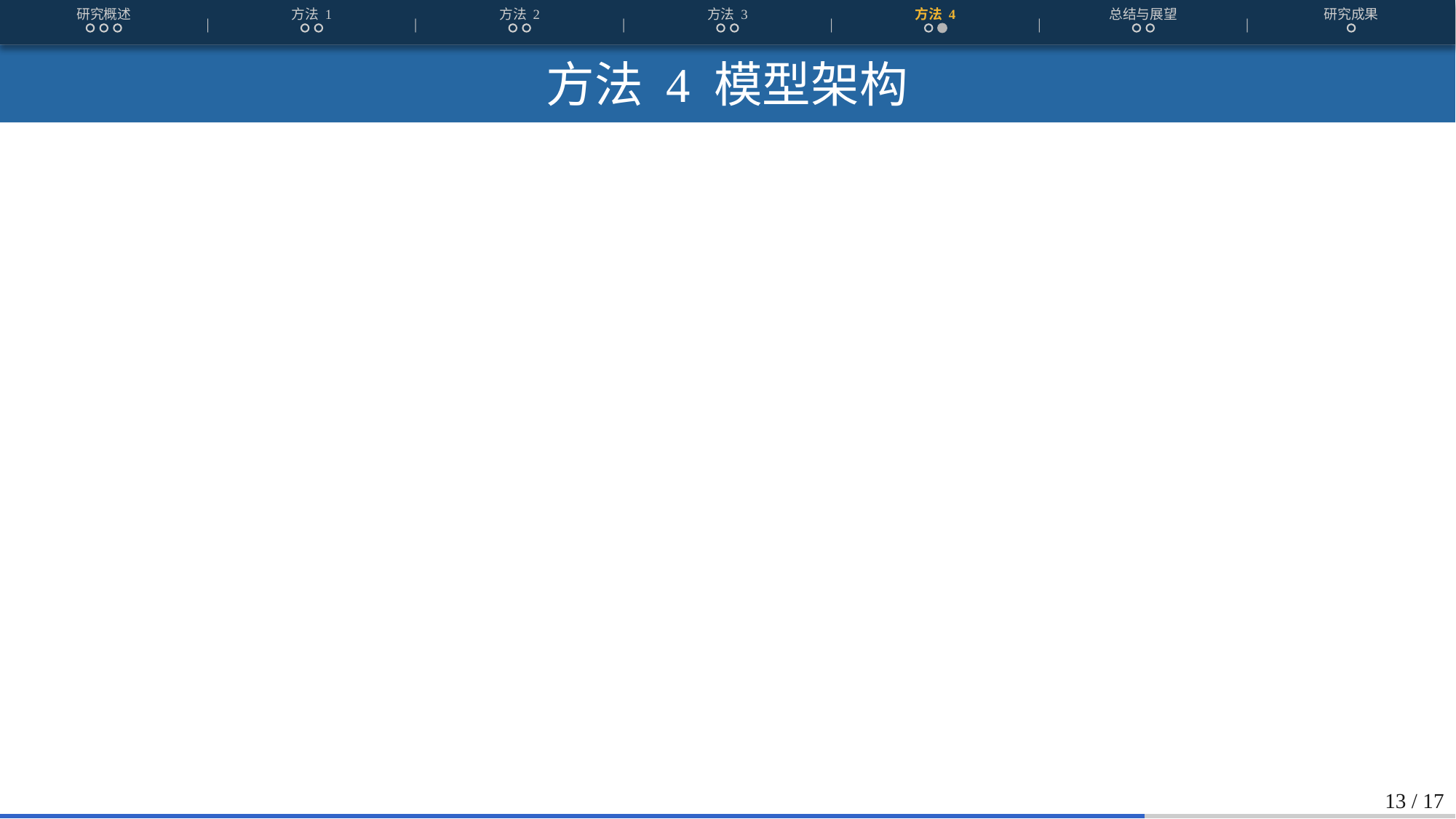

研究概述
方法 1
方法 2
方法 3
方法 4
总结与展望
研究成果
|
|
|
|
|
|

# 方法 4 模型架构

13 / 17